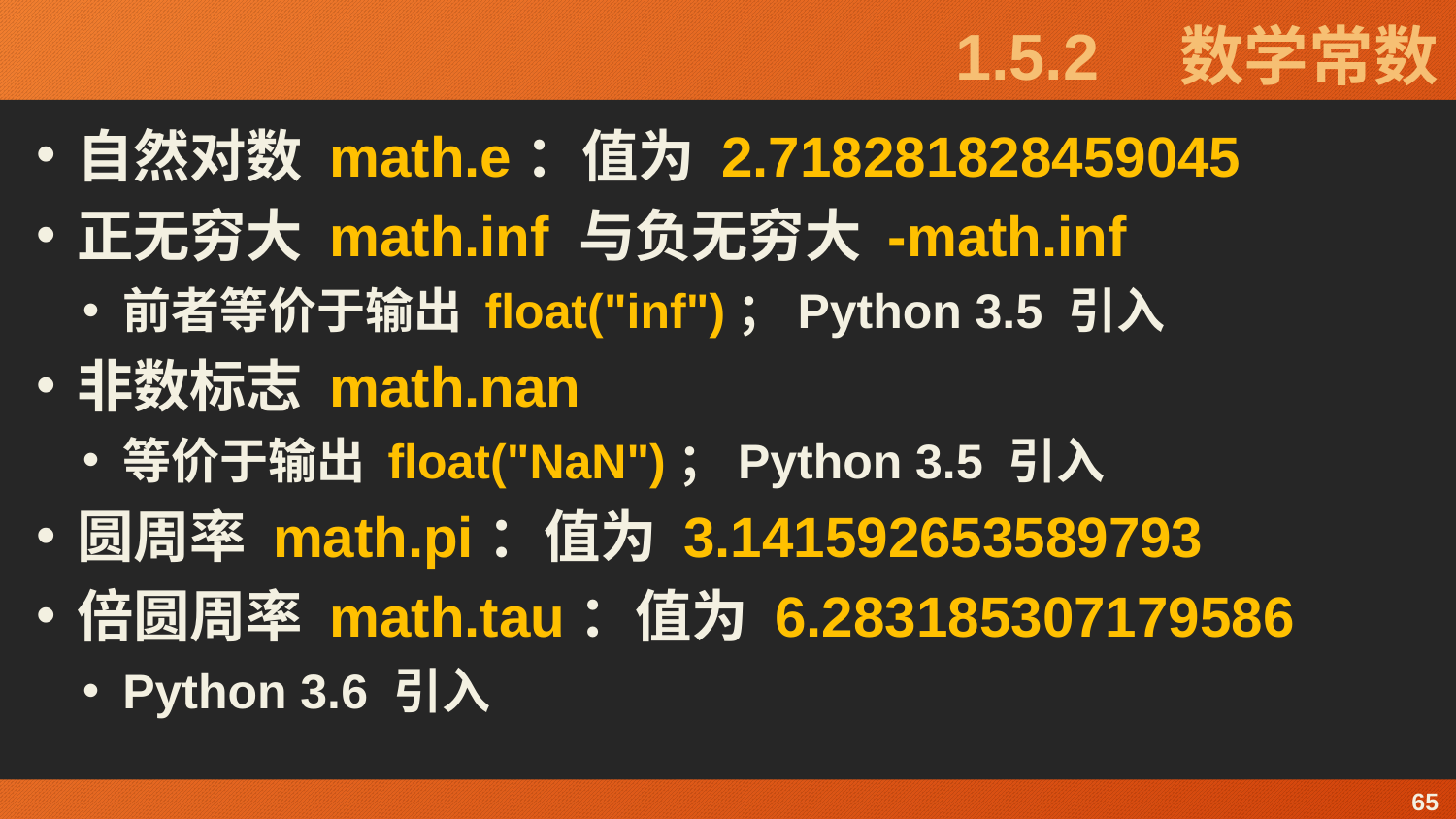

# 1.5.2　数学常数
自然对数 math.e：值为 2.718281828459045
正无穷大 math.inf 与负无穷大 -math.inf
前者等价于输出 float("inf")；Python 3.5 引入
非数标志 math.nan
等价于输出 float("NaN")；Python 3.5 引入
圆周率 math.pi：值为 3.141592653589793
倍圆周率 math.tau：值为 6.283185307179586
Python 3.6 引入
65